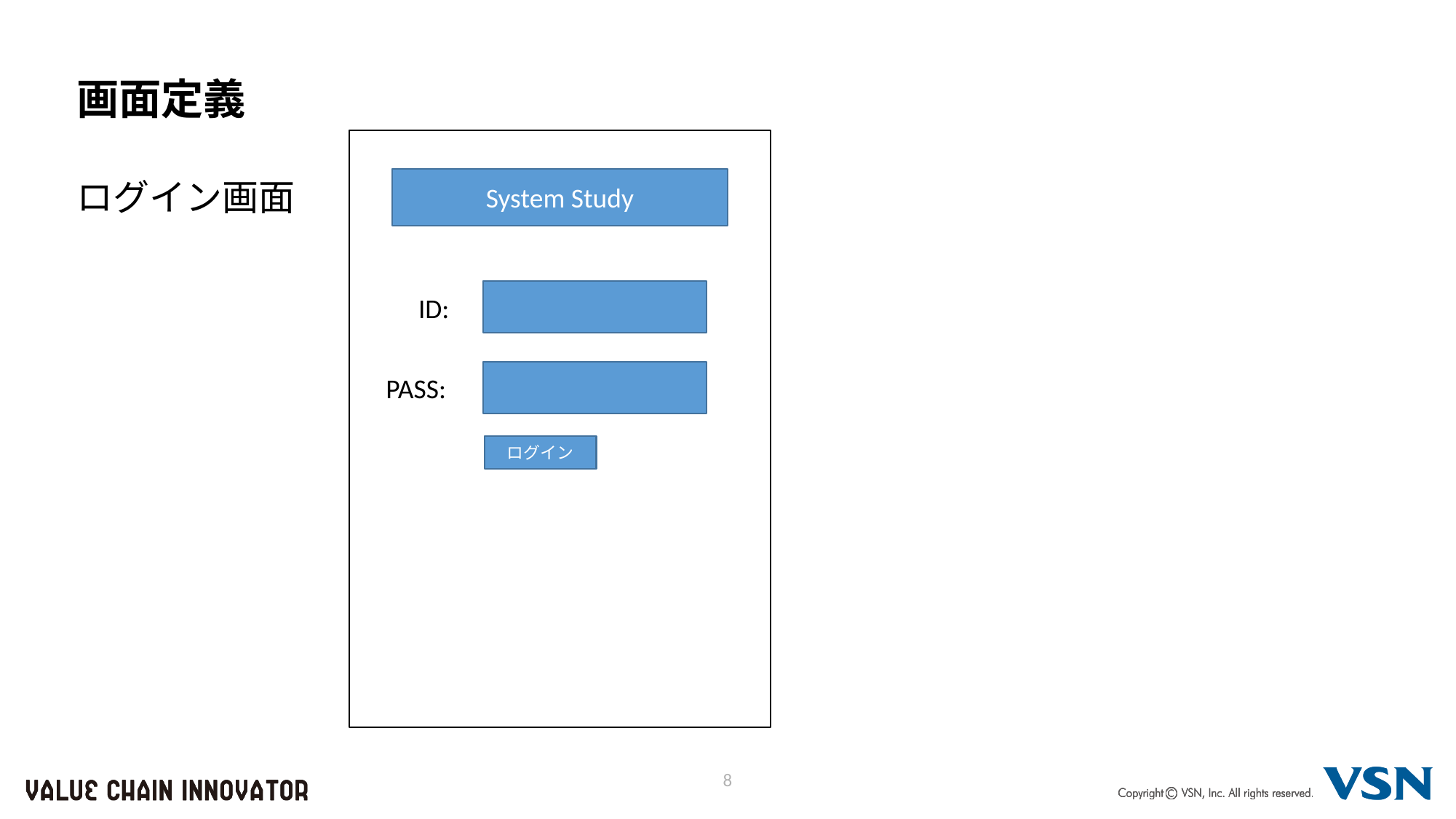

# 画面定義

ログイン画面
System Study

ID:

PASS:
ログイン
8